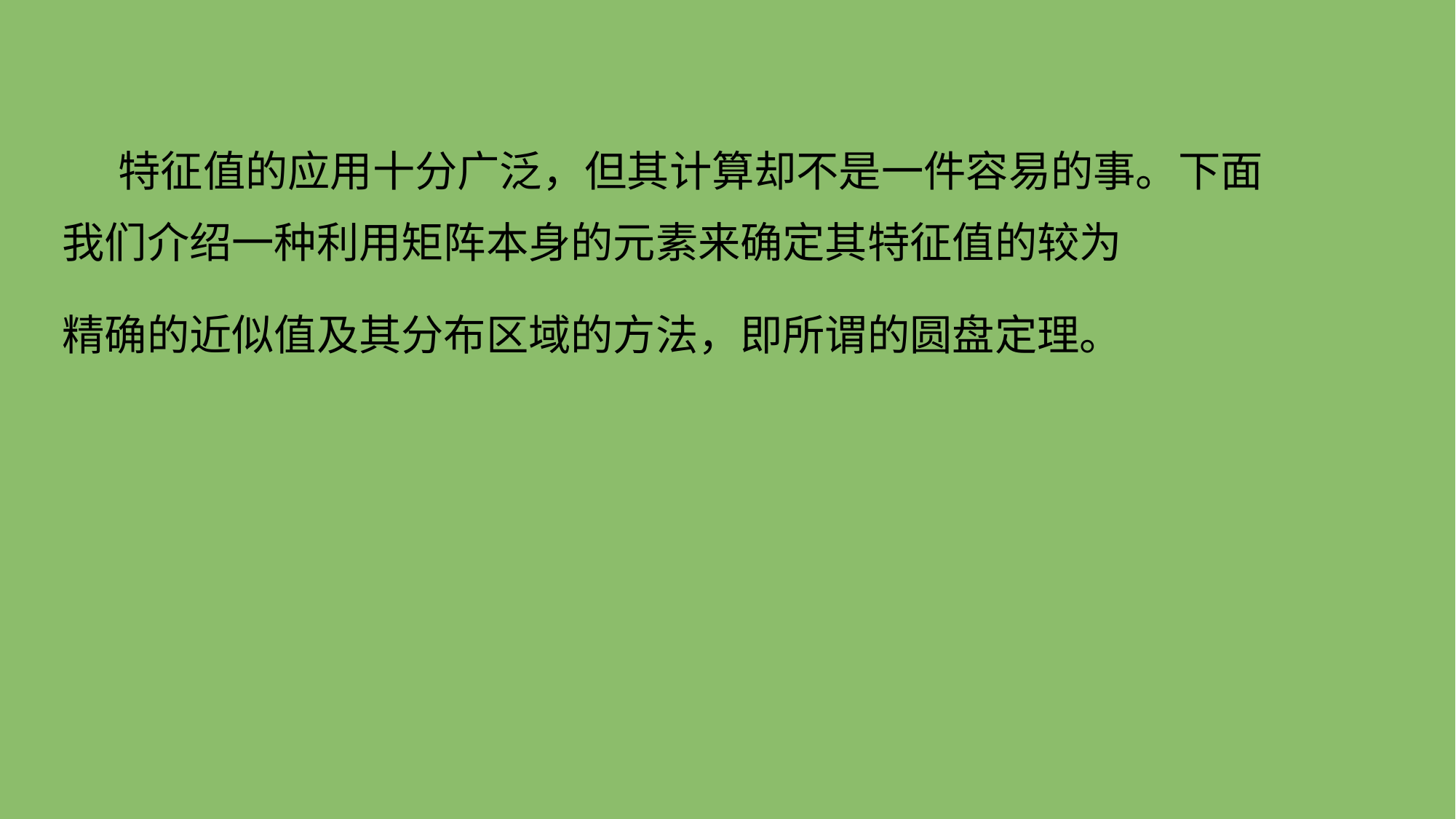

特征值的应用十分广泛，但其计算却不是一件容易的事。下面我们介绍一种利用矩阵本身的元素来确定其特征值的较为
精确的近似值及其分布区域的方法，即所谓的圆盘定理。